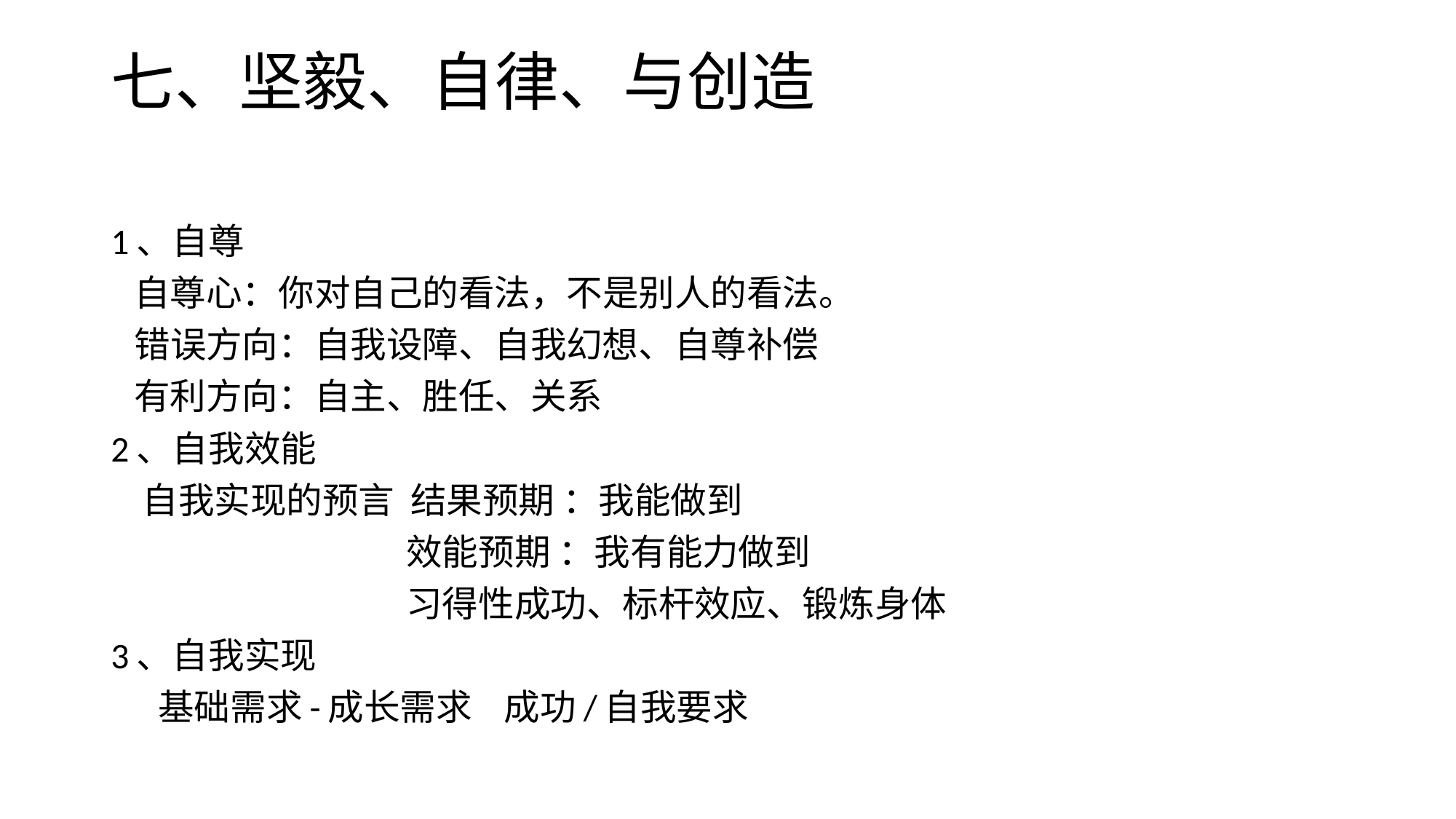

# 七、坚毅、自律、与创造
1、自尊
  自尊心：你对自己的看法，不是别人的看法。
  错误方向：自我设障、自我幻想、自尊补偿
  有利方向：自主、胜任、关系
2、自我效能
   自我实现的预言  结果预期 ：我能做到
                                    效能预期 ：我有能力做到
                                    习得性成功、标杆效应、锻炼身体
3、自我实现
     基础需求-成长需求    成功/自我要求